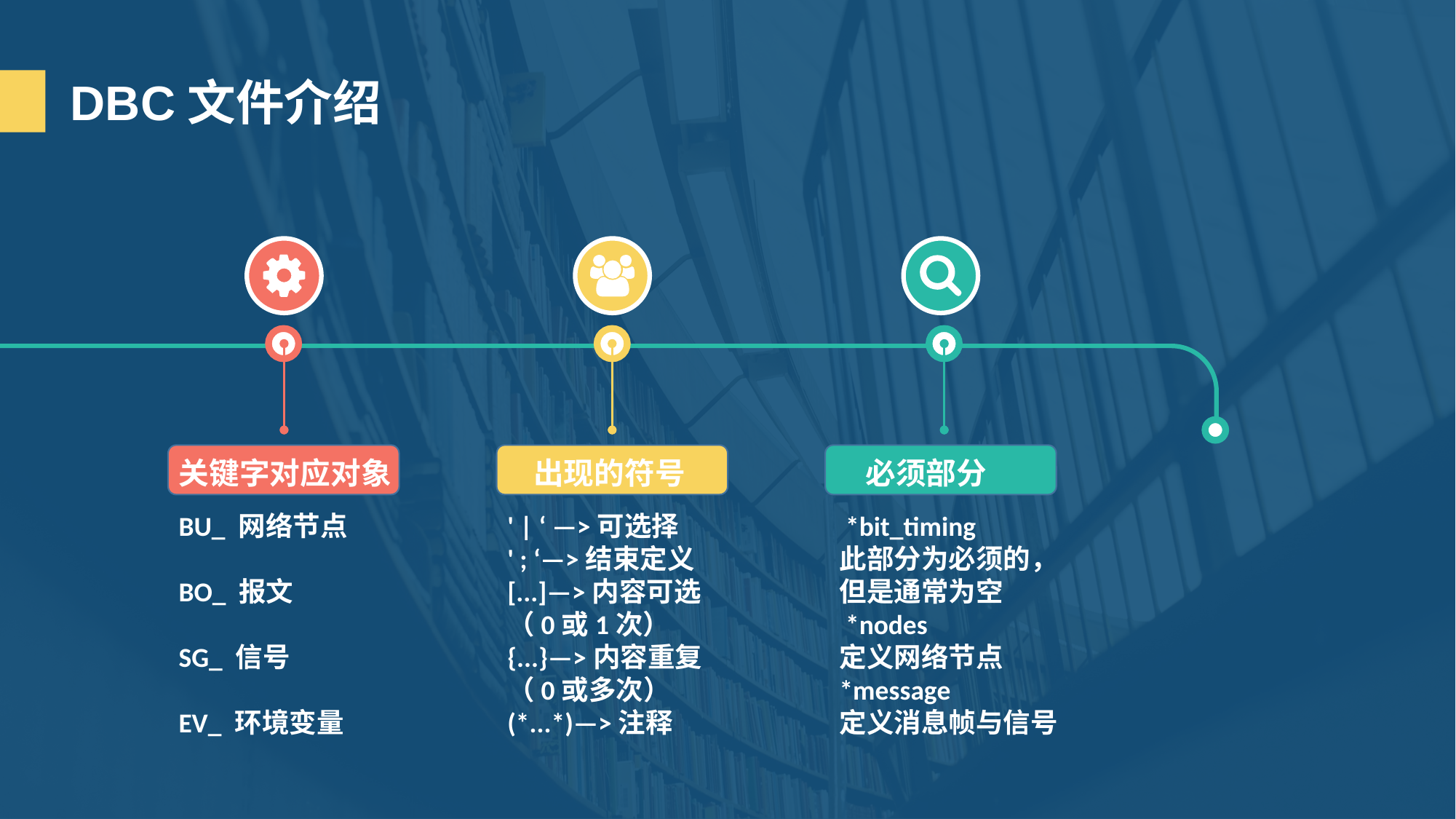

DBC文件介绍

关键字对应对象
出现的符号
必须部分
BU_ 网络节点
BO_ 报文
SG_ 信号
EV_ 环境变量
' | ‘ —>可选择
' ; ‘—>结束定义
[...]—>内容可选（0或1次）
{...}—>内容重复（0或多次）
(*...*)—>注释
 *bit_timing
此部分为必须的，但是通常为空
 *nodes
定义网络节点
*message
定义消息帧与信号